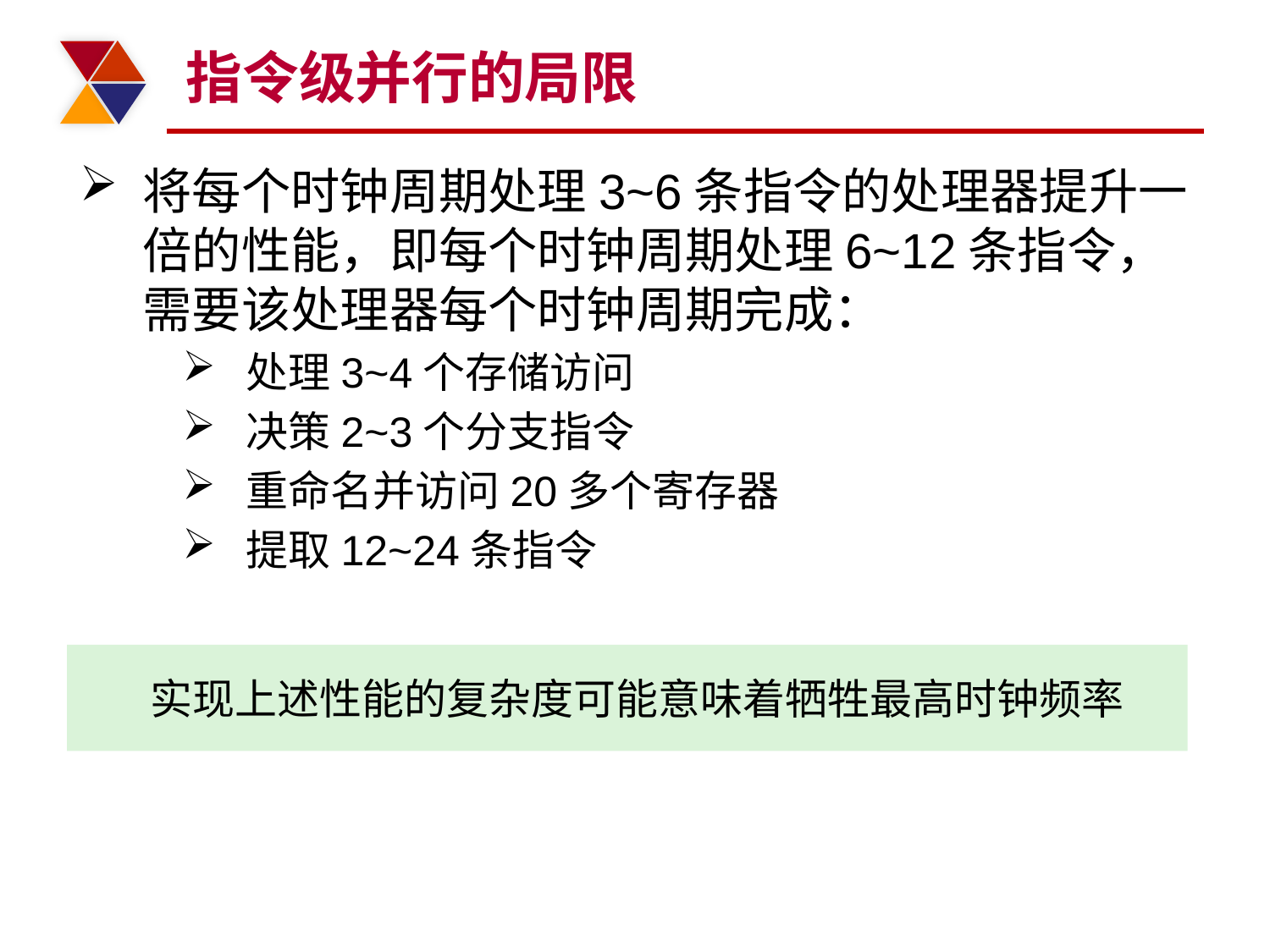

# 指令级并行的局限
将每个时钟周期处理3~6条指令的处理器提升一倍的性能，即每个时钟周期处理6~12条指令，需要该处理器每个时钟周期完成：
处理3~4个存储访问
决策2~3个分支指令
重命名并访问20多个寄存器
提取12~24条指令

实现上述性能的复杂度可能意味着牺牲最高时钟频率